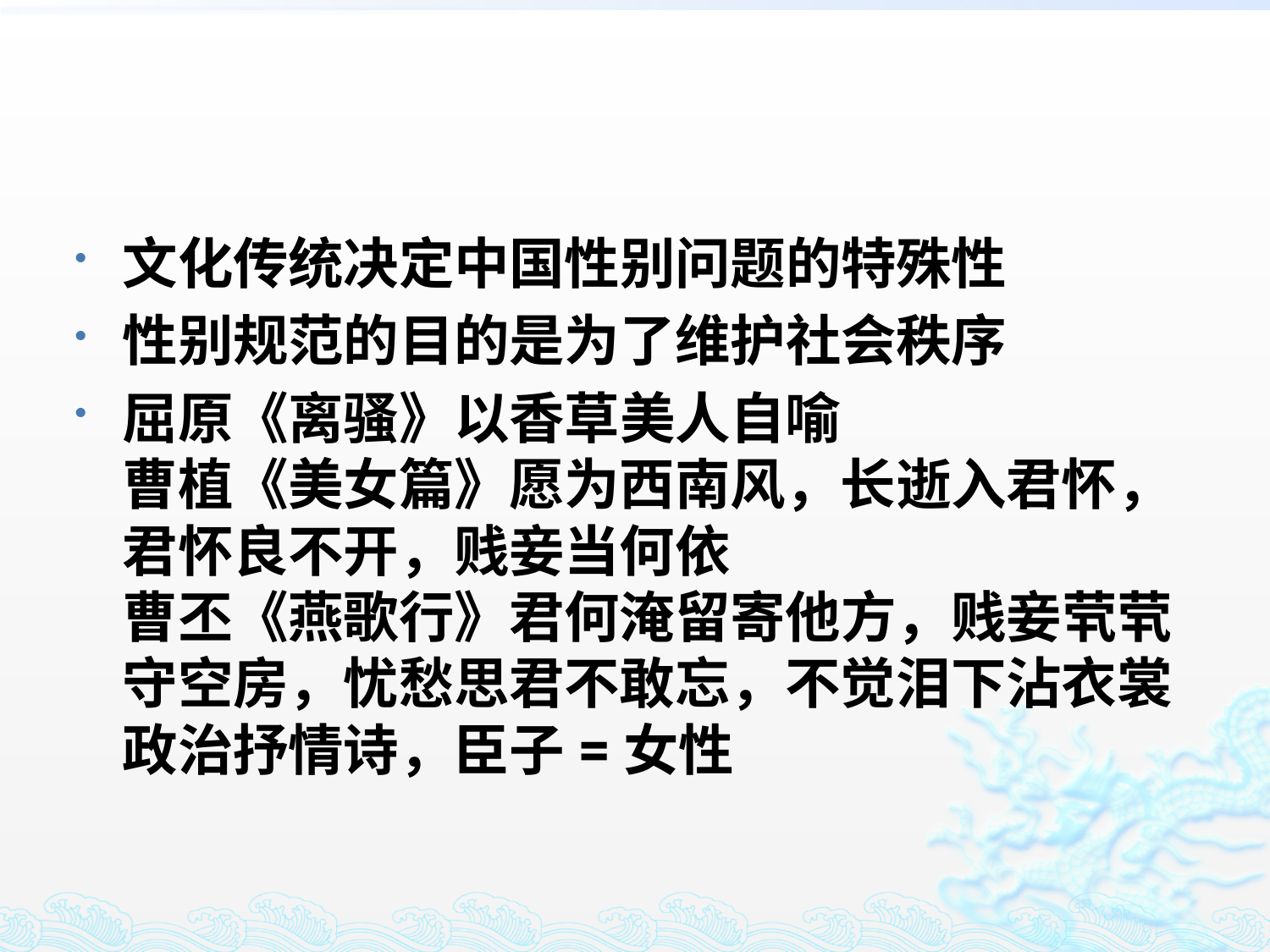

#
文化传统决定中国性别问题的特殊性
性别规范的目的是为了维护社会秩序
屈原《离骚》以香草美人自喻
曹植《美女篇》愿为西南风，长逝入君怀，君怀良不开，贱妾当何依
曹丕《燕歌行》君何淹留寄他方，贱妾茕茕守空房，忧愁思君不敢忘，不觉泪下沾衣裳
政治抒情诗，臣子=女性